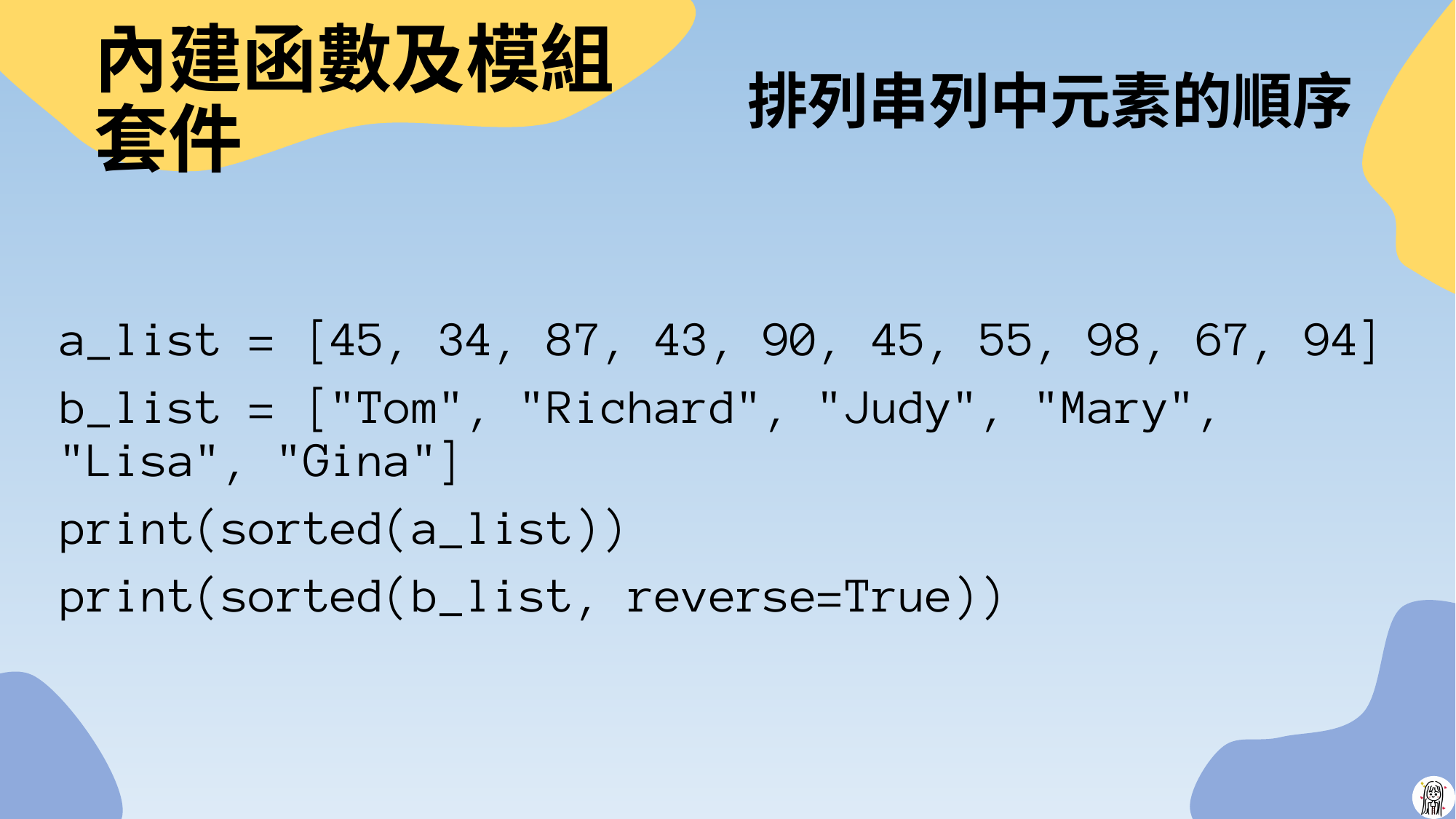

# 內建函數及模組 套件
排列串列中元素的順序
a_list = [45, 34, 87, 43, 90, 45, 55, 98, 67, 94]
b_list = ["Tom", "Richard", "Judy", "Mary", "Lisa", "Gina"]
print(sorted(a_list))
print(sorted(b_list, reverse=True))
12